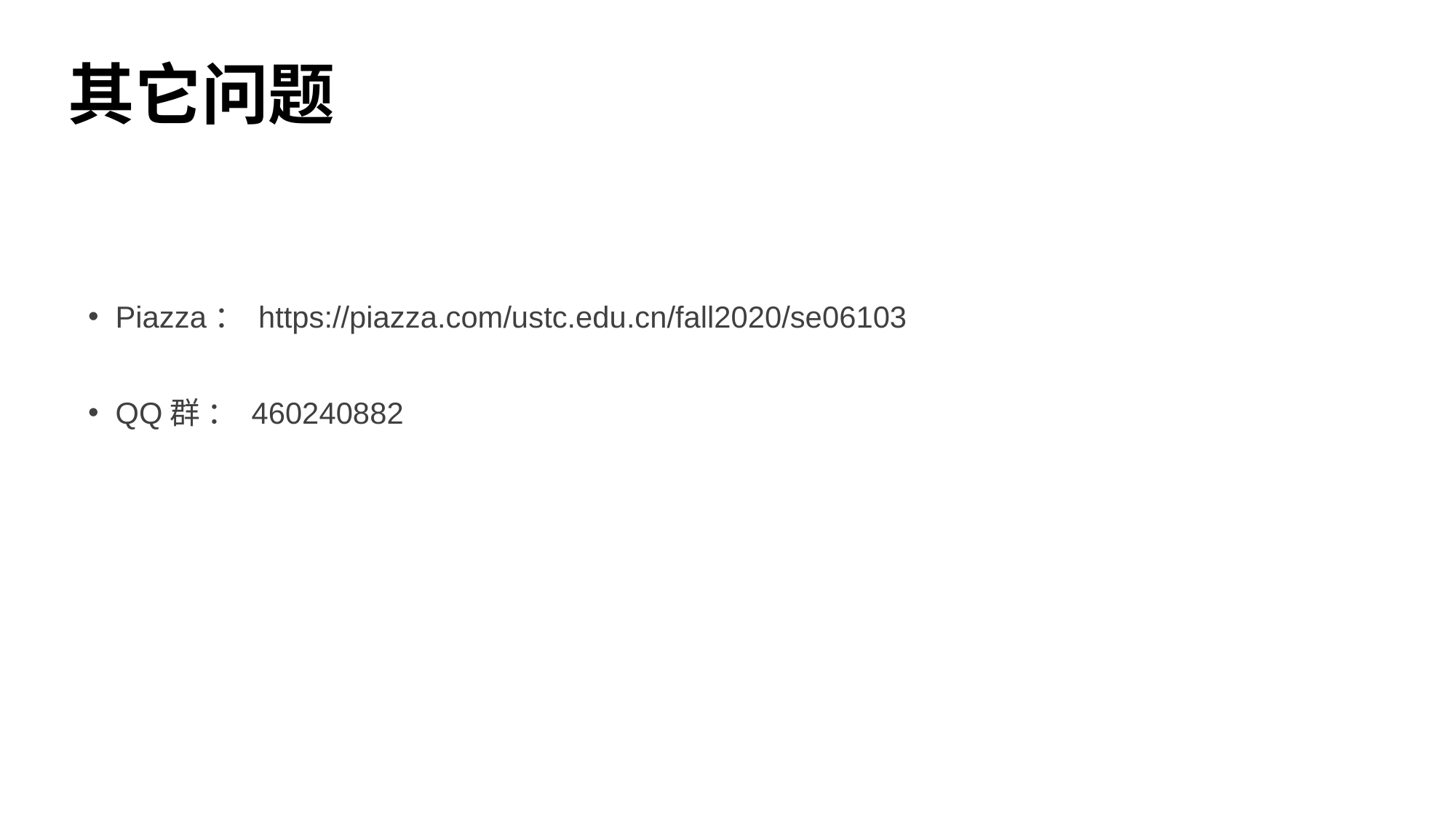

# 其它问题

Piazza： https://piazza.com/ustc.edu.cn/fall2020/se06103

QQ群 ： 460240882